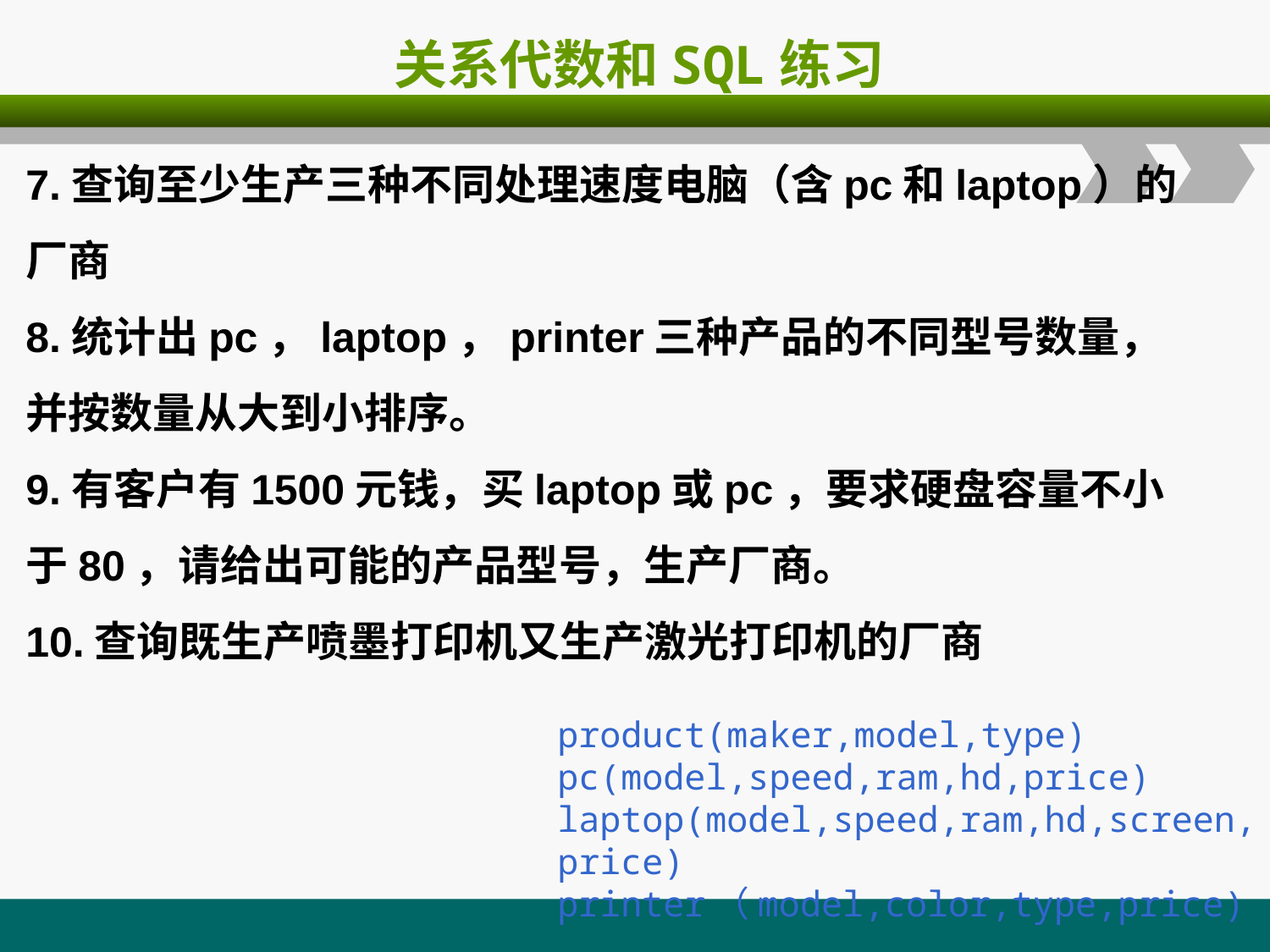

# 关系代数和SQL练习
7.查询至少生产三种不同处理速度电脑（含pc和laptop）的厂商
8.统计出pc，laptop，printer三种产品的不同型号数量，并按数量从大到小排序。
9.有客户有1500元钱，买laptop或pc，要求硬盘容量不小于80，请给出可能的产品型号，生产厂商。
10.查询既生产喷墨打印机又生产激光打印机的厂商

product(maker,model,type)
pc(model,speed,ram,hd,price)
laptop(model,speed,ram,hd,screen,price)
printer（model,color,type,price)